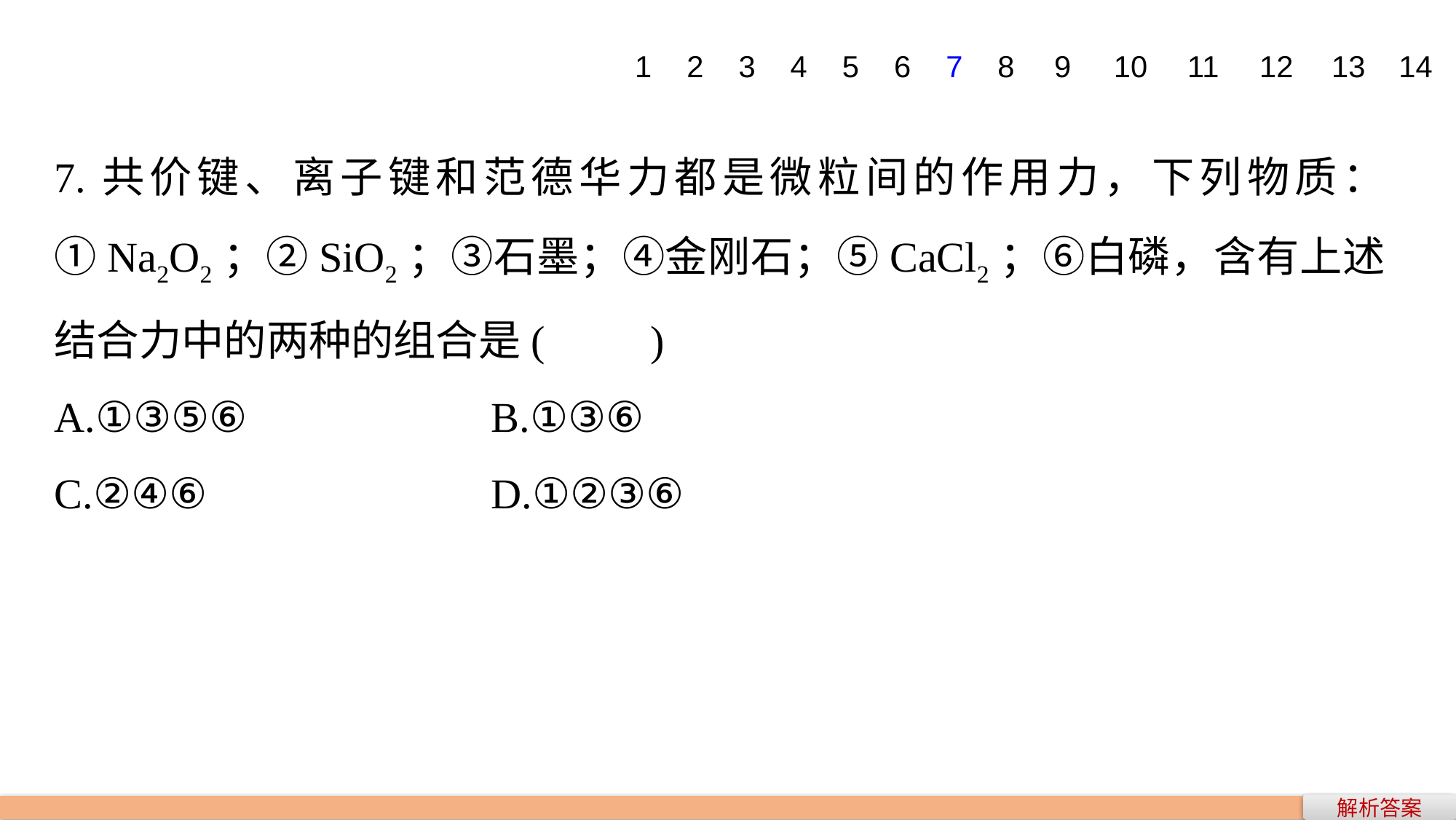

1
2
3
4
5
6
7
8
9
10
11
12
13
14
7.共价键、离子键和范德华力都是微粒间的作用力，下列物质：①Na2O2；②SiO2；③石墨；④金刚石；⑤CaCl2；⑥白磷，含有上述结合力中的两种的组合是(　　)
A.①③⑤⑥  			B.①③⑥
C.②④⑥  			D.①②③⑥
解析答案